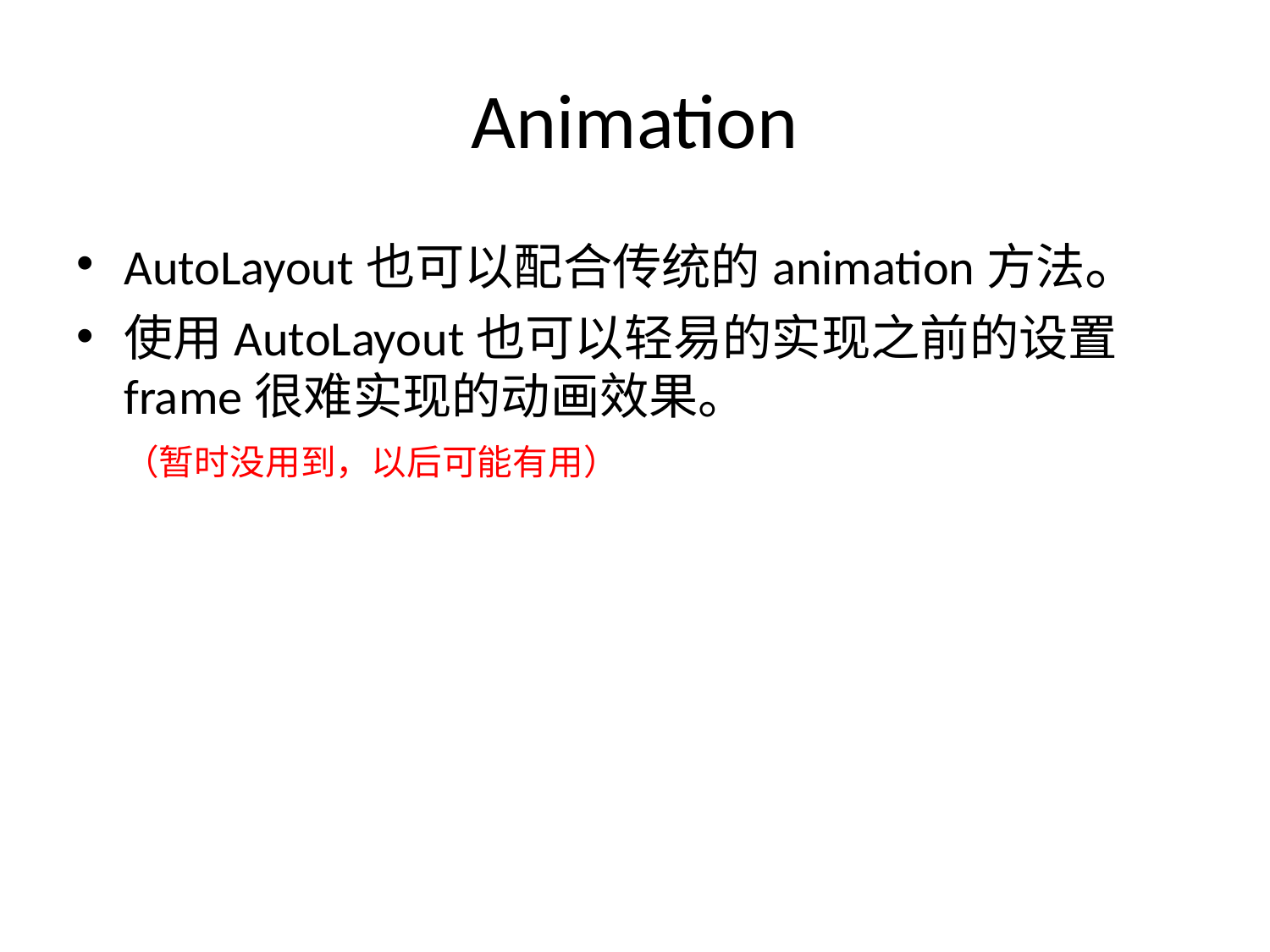

# Animation
AutoLayout也可以配合传统的animation方法。
使用AutoLayout也可以轻易的实现之前的设置frame很难实现的动画效果。
	（暂时没用到，以后可能有用）